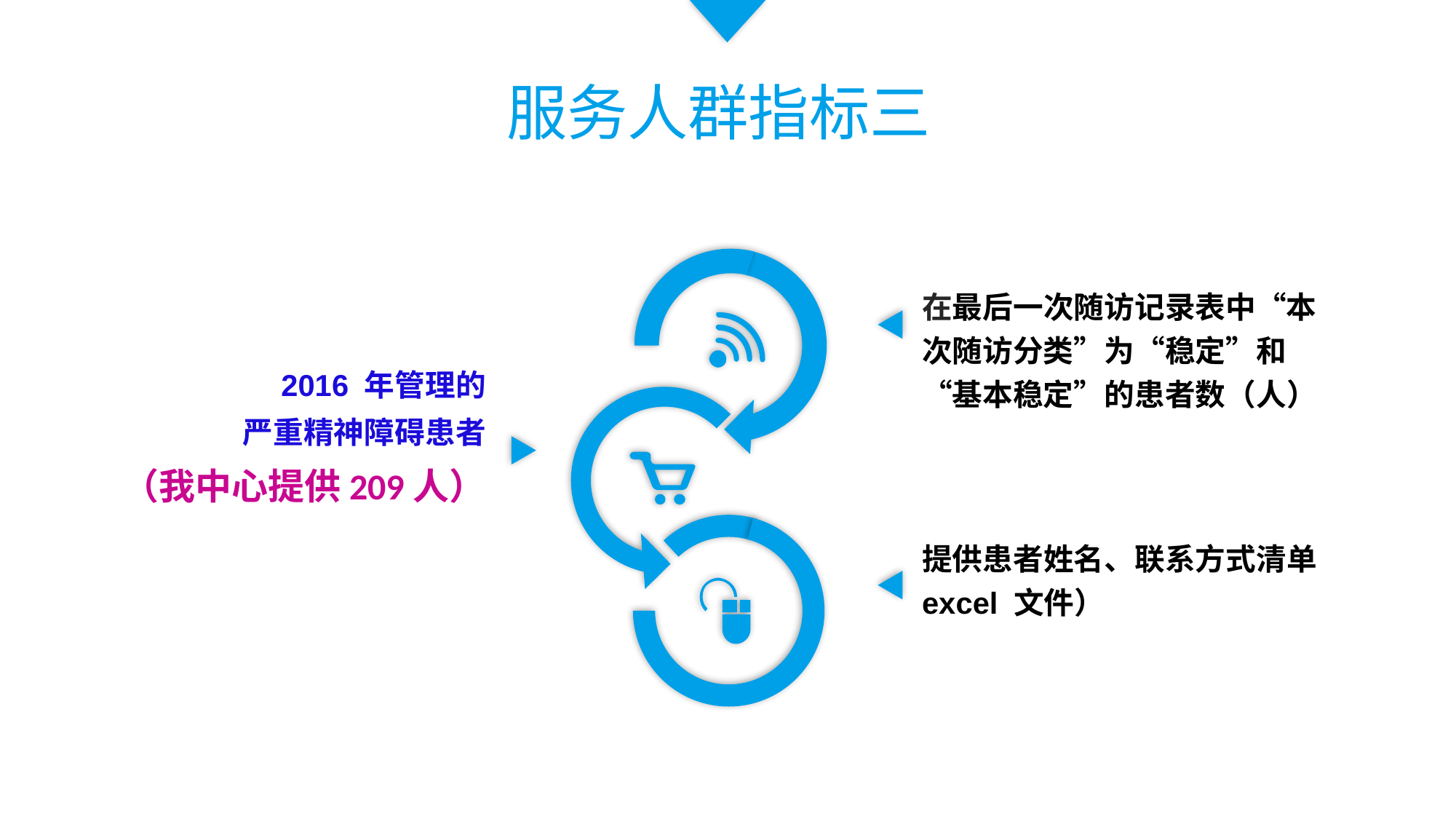

服务人群指标三

在最后一次随访记录表中“本次随访分类”为“稳定”和“基本稳定”的患者数（人）

2016 年管理的
严重精神障碍患者
（我中心提供209人）

提供患者姓名、联系方式清单 excel 文件）